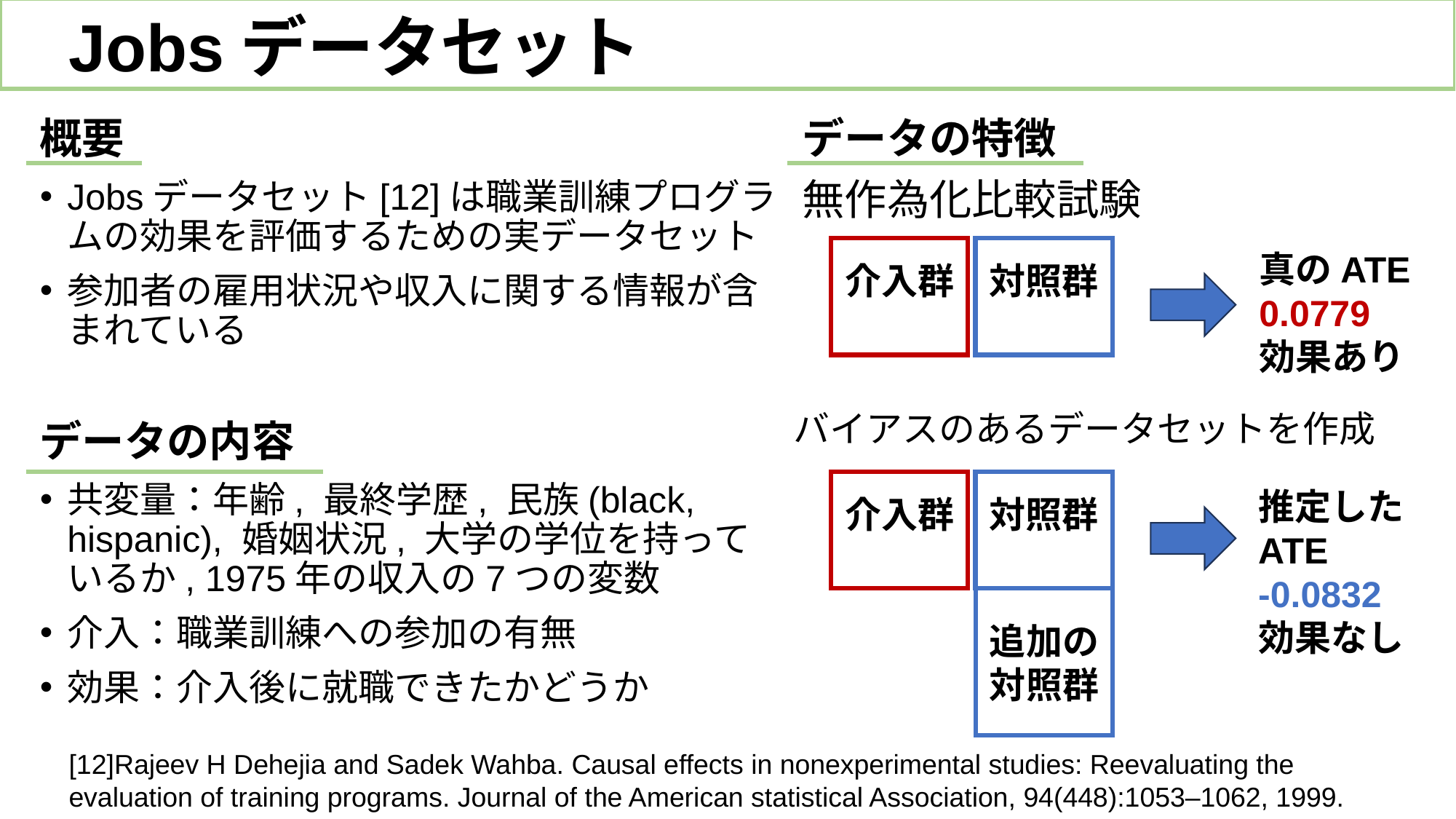

# Jobsデータセット
概要
Jobsデータセット[12]は職業訓練プログラムの効果を評価するための実データセット
参加者の雇用状況や収入に関する情報が含まれている

データの内容
共変量：年齢, 最終学歴, 民族(black, hispanic), 婚姻状況, 大学の学位を持っているか, 1975年の収入の7つの変数
介入：職業訓練への参加の有無
効果：介入後に就職できたかどうか

データの特徴
無作為化比較試験

介入群
対照群
真のATE
0.0779
効果あり

バイアスのあるデータセットを作成
介入群
対照群
推定したATE
-0.0832
効果なし

追加の
対照群
[12]Rajeev H Dehejia and Sadek Wahba. Causal effects in nonexperimental studies: Reevaluating the evaluation of training programs. Journal of the American statistical Association, 94(448):1053–1062, 1999.